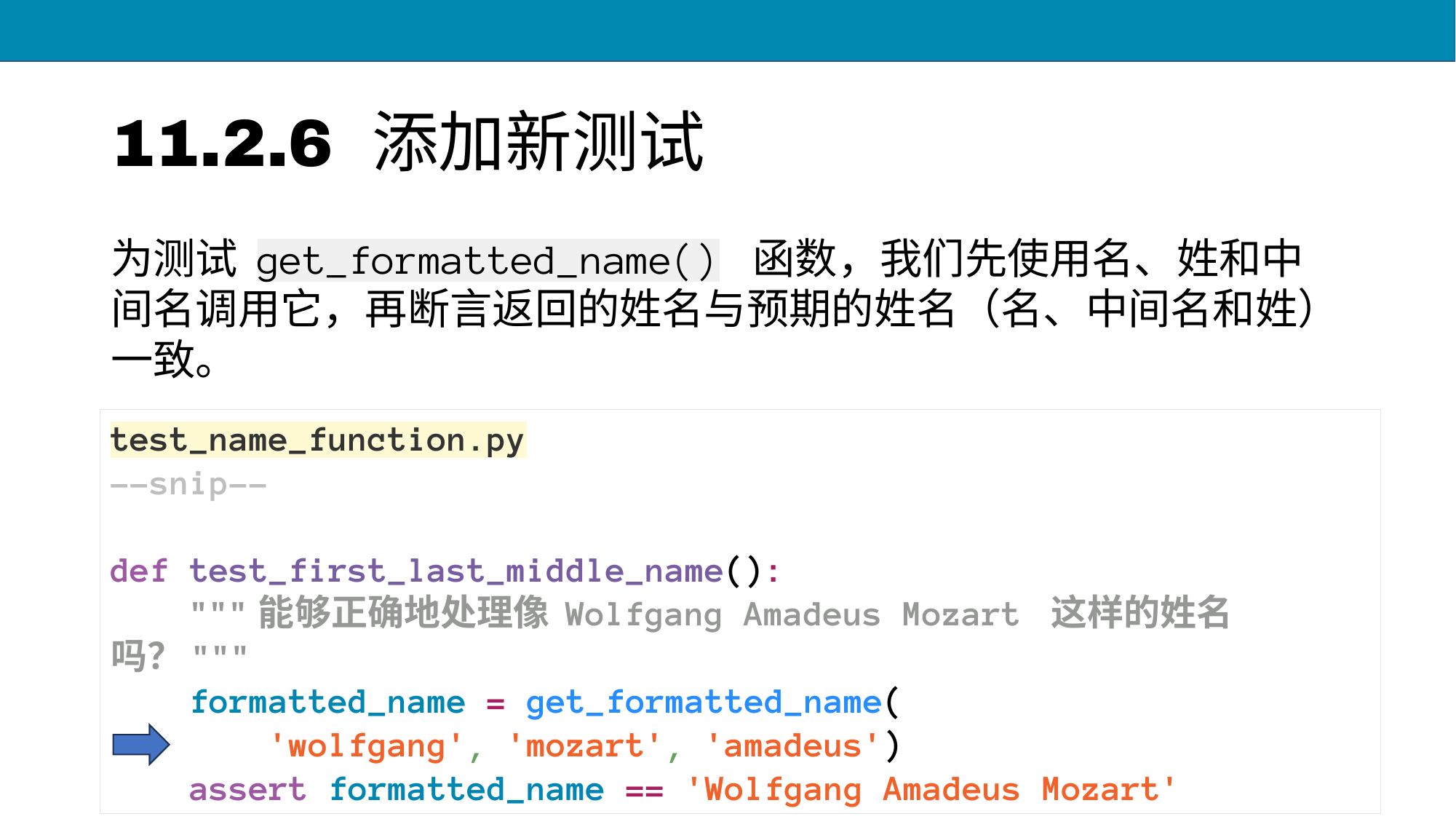

# 11.2.6 添加新测试
为测试 get_formatted_name() 函数，我们先使用名、姓和中间名调用它，再断言返回的姓名与预期的姓名（名、中间名和姓）一致。

test_name_function.py
--snip--
def test_first_last_middle_name():
    """能够正确地处理像 Wolfgang Amadeus Mozart 这样的姓名吗？"""
    formatted_name = get_formatted_name(
        'wolfgang', 'mozart', 'amadeus')
    assert formatted_name == 'Wolfgang Amadeus Mozart'